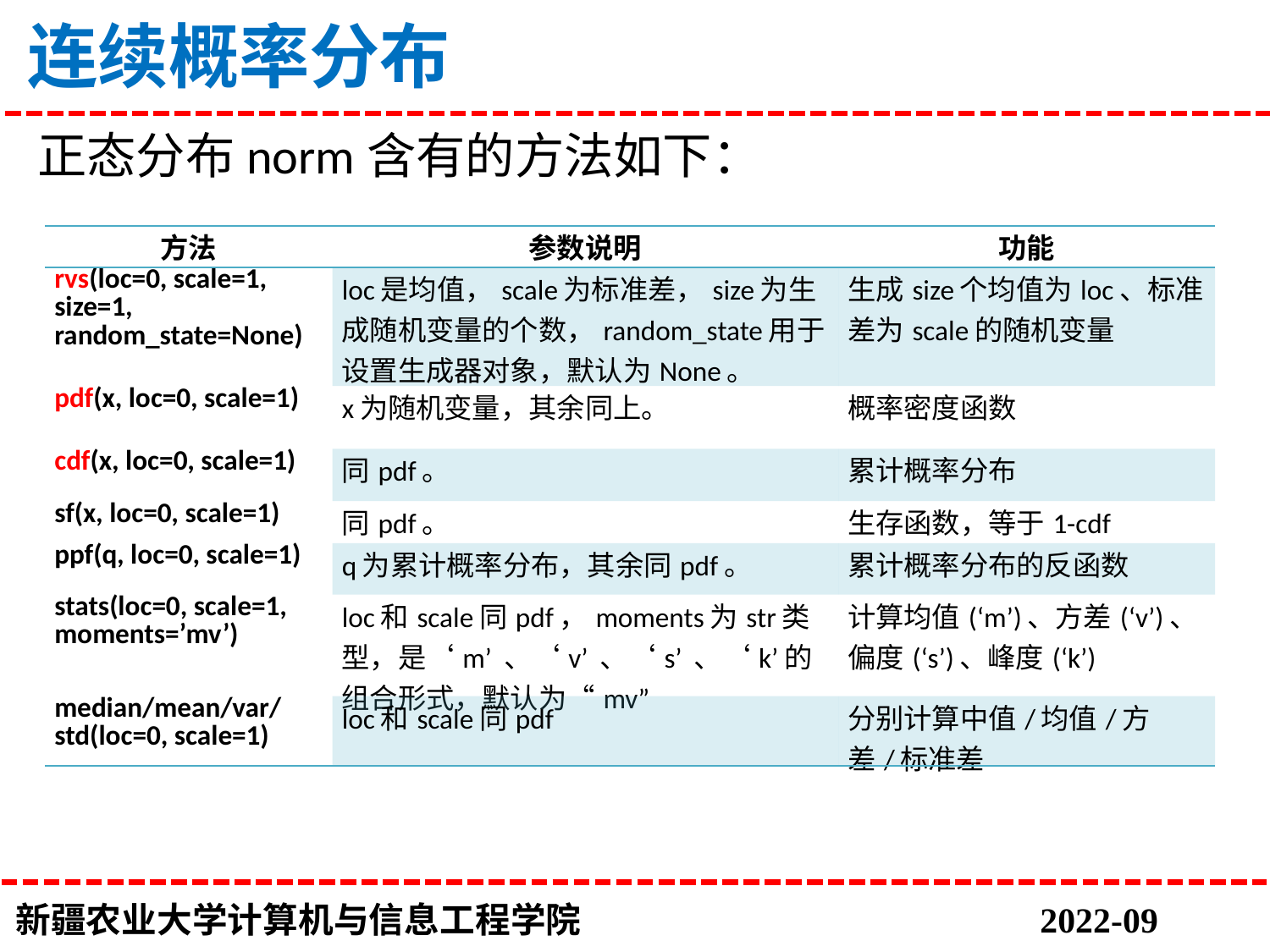

# 连续概率分布
正态分布norm含有的方法如下：
| 方法 | 参数说明 | 功能 |
| --- | --- | --- |
| rvs(loc=0, scale=1, size=1, random\_state=None) | loc是均值，scale为标准差，size为生成随机变量的个数，random\_state用于设置生成器对象，默认为None。 | 生成size个均值为loc、标准差为scale的随机变量 |
| pdf(x, loc=0, scale=1) | x为随机变量，其余同上。 | 概率密度函数 |
| cdf(x, loc=0, scale=1) | 同pdf。 | 累计概率分布 |
| sf(x, loc=0, scale=1) | 同pdf。 | 生存函数，等于1-cdf |
| ppf(q, loc=0, scale=1) | q为累计概率分布，其余同pdf。 | 累计概率分布的反函数 |
| stats(loc=0, scale=1, moments=’mv’) | loc和scale同pdf，moments为str类型，是‘m’ 、‘v’ 、‘s’ 、‘k’的组合形式，默认为“mv” | 计算均值(‘m’)、方差(‘v’)、偏度(‘s’)、峰度(‘k’) |
| median/mean/var/std(loc=0, scale=1) | loc和scale同pdf | 分别计算中值/均值/方差/标准差 |